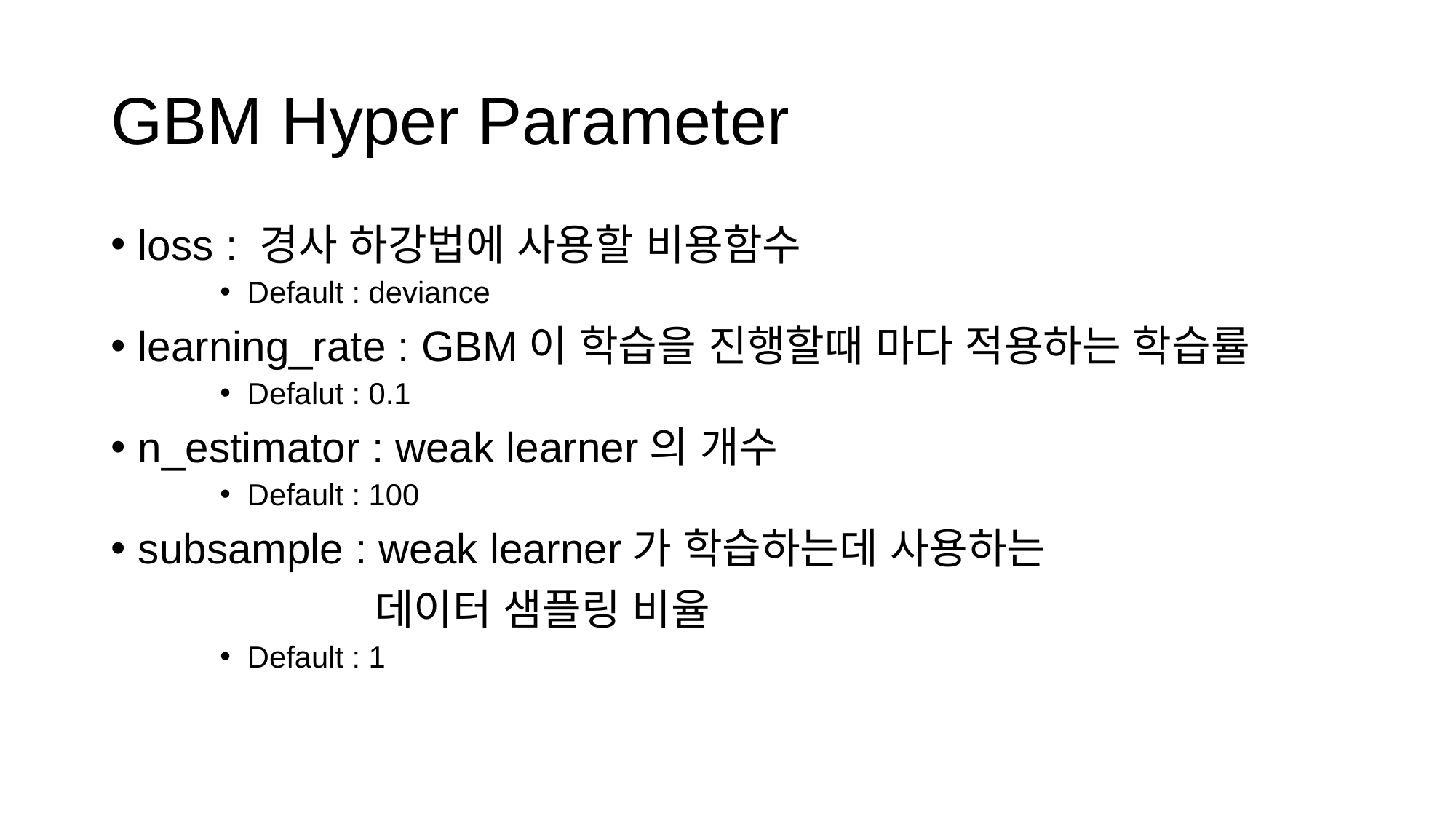

# GBM Hyper Parameter
loss : 경사 하강법에 사용할 비용함수
Default : deviance
learning_rate : GBM이 학습을 진행할때 마다 적용하는 학습률
Defalut : 0.1
n_estimator : weak learner의 개수
Default : 100
subsample : weak learner가 학습하는데 사용하는
		   데이터 샘플링 비율
Default : 1